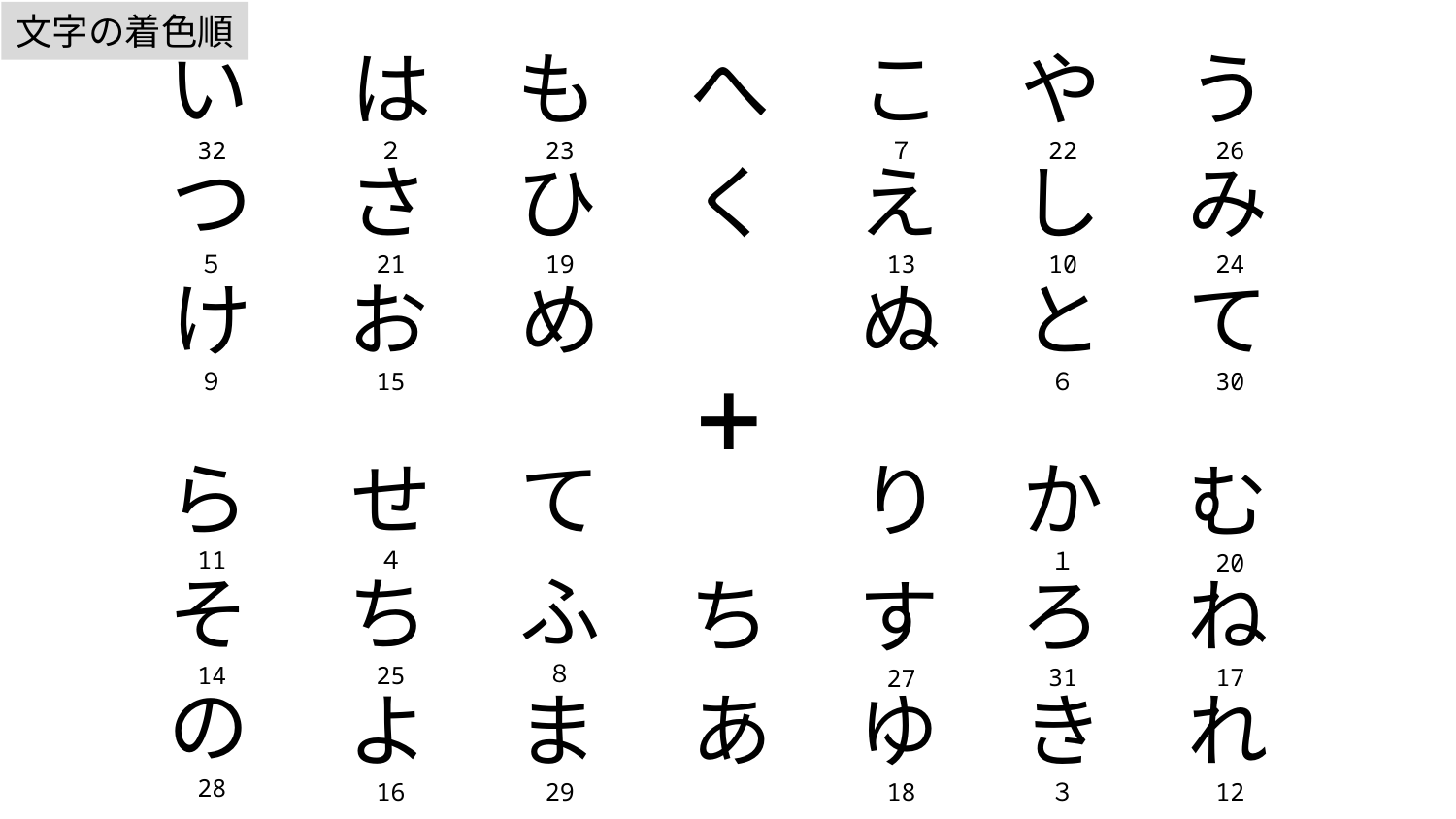

文字の着色順
い32
は
２
も23
へ
こ７
や22
う26
つ５
さ21
ひ19
く
え13
し10
み24
け９
お15
め
ぬ
と６
て30
➕
ら11
せ４
か
１
て
り
む20
ふ８
そ14
ち25
ち
ろ31
ね17
す27
の28
よ16
ま29
あ
ゆ18
き３
れ12